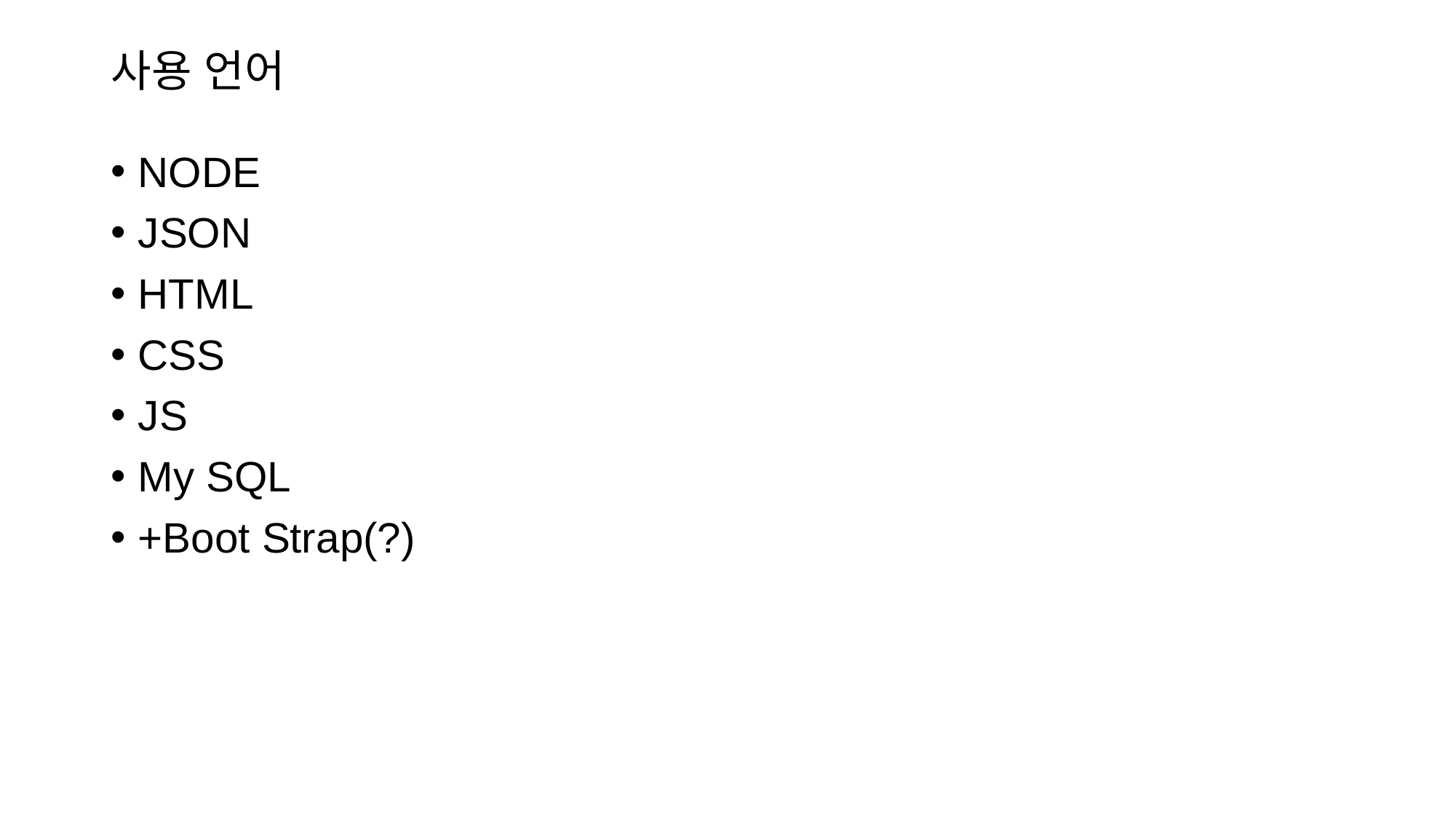

# 사용 언어
NODE
JSON
HTML
CSS
JS
My SQL
+Boot Strap(?)